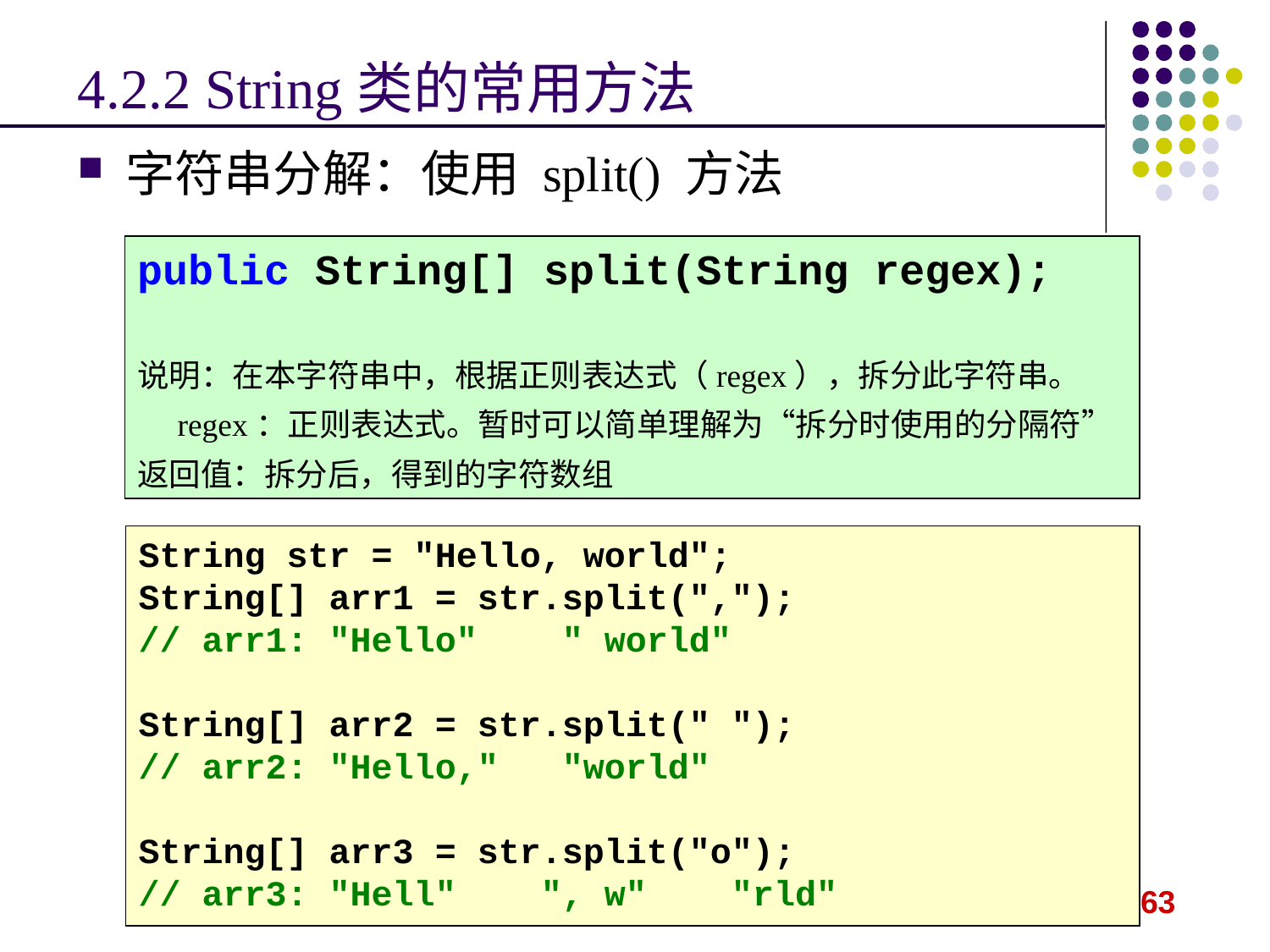

4.2.2 String类的常用方法
字符串分解：使用 split() 方法
public String[] split(String regex);

说明：在本字符串中，根据正则表达式（regex），拆分此字符串。
     regex：正则表达式。暂时可以简单理解为“拆分时使用的分隔符”
返回值：拆分后，得到的字符数组
String str = "Hello, world";
String[] arr1 = str.split(",");
// arr1: "Hello"    " world"

String[] arr2 = str.split(" ");
// arr2: "Hello,"   "world"

String[] arr3 = str.split("o");
// arr3: "Hell"    ", w"    "rld"